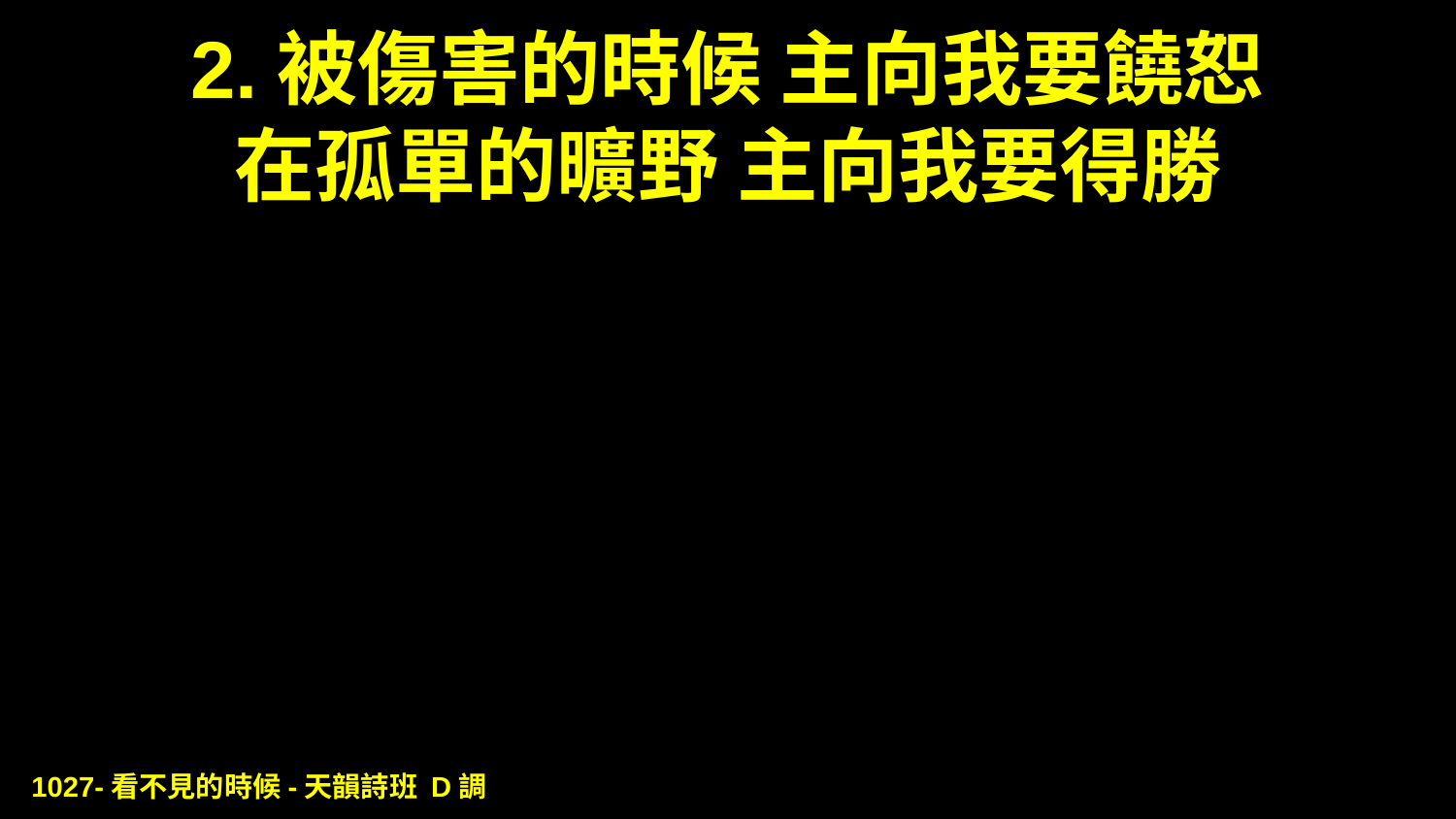

# 2.被傷害的時候 主向我要饒恕 在孤單的曠野 主向我要得勝
1027-看不見的時候-天韻詩班 D調